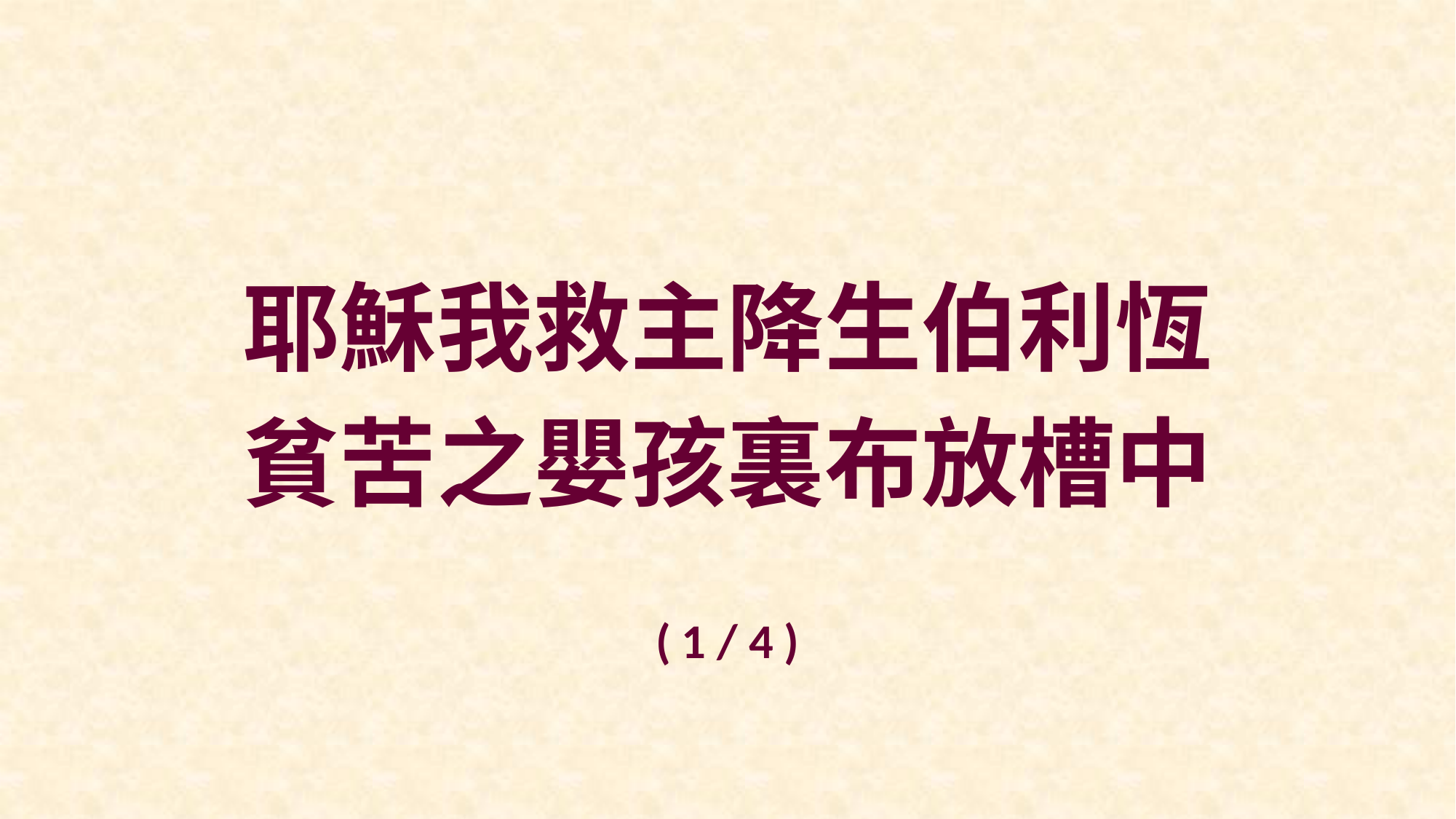

耶穌我救主降生伯利恆
貧苦之嬰孩裏布放槽中
( 1 / 4 )